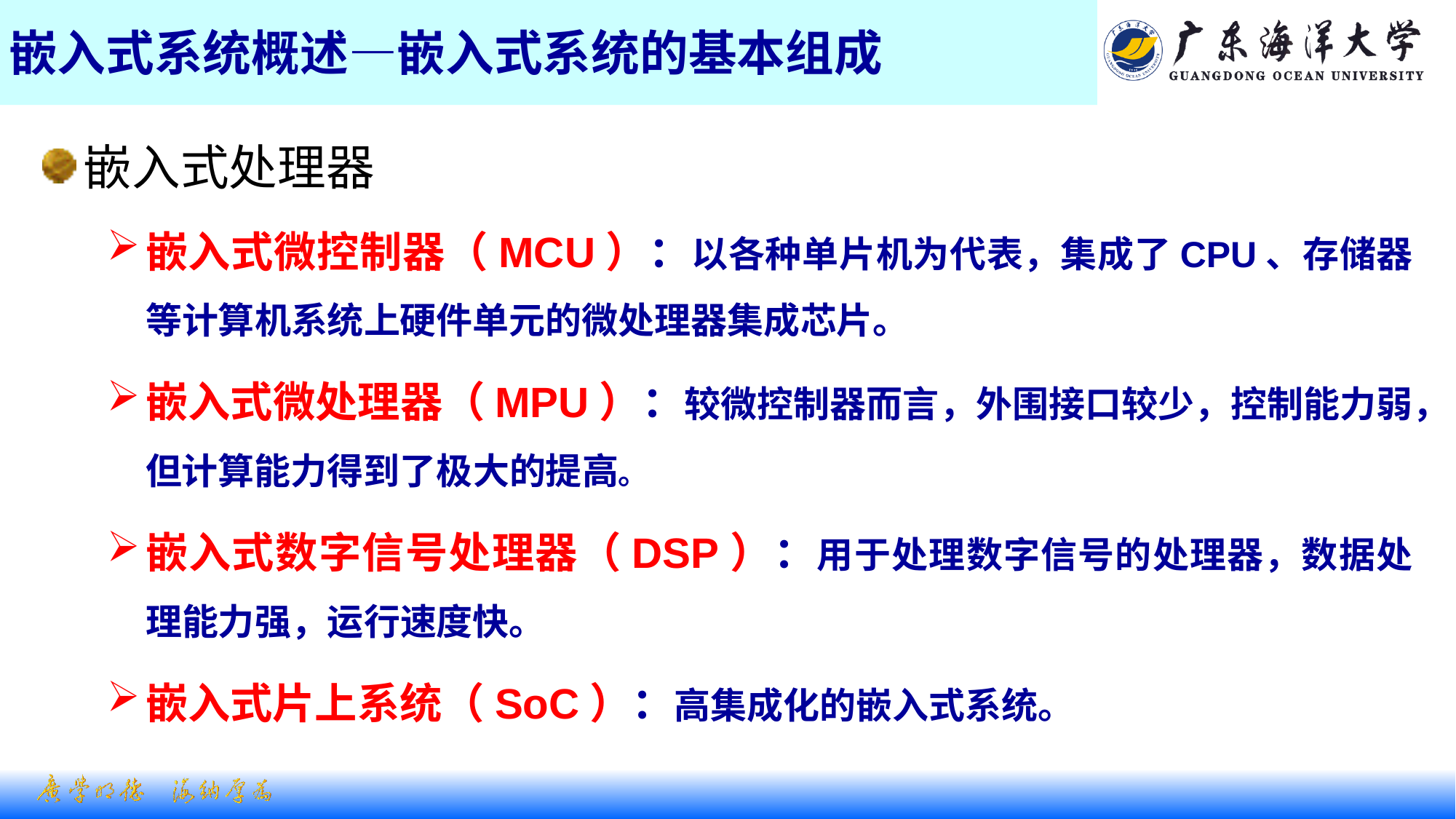

# 嵌入式系统概述—嵌入式系统的基本组成
嵌入式处理器
嵌入式微控制器（MCU）：以各种单片机为代表，集成了CPU、存储器等计算机系统上硬件单元的微处理器集成芯片。
嵌入式微处理器（MPU）：较微控制器而言，外围接口较少，控制能力弱，但计算能力得到了极大的提高。
嵌入式数字信号处理器（DSP）：用于处理数字信号的处理器，数据处理能力强，运行速度快。
嵌入式片上系统（SoC）：高集成化的嵌入式系统。
46